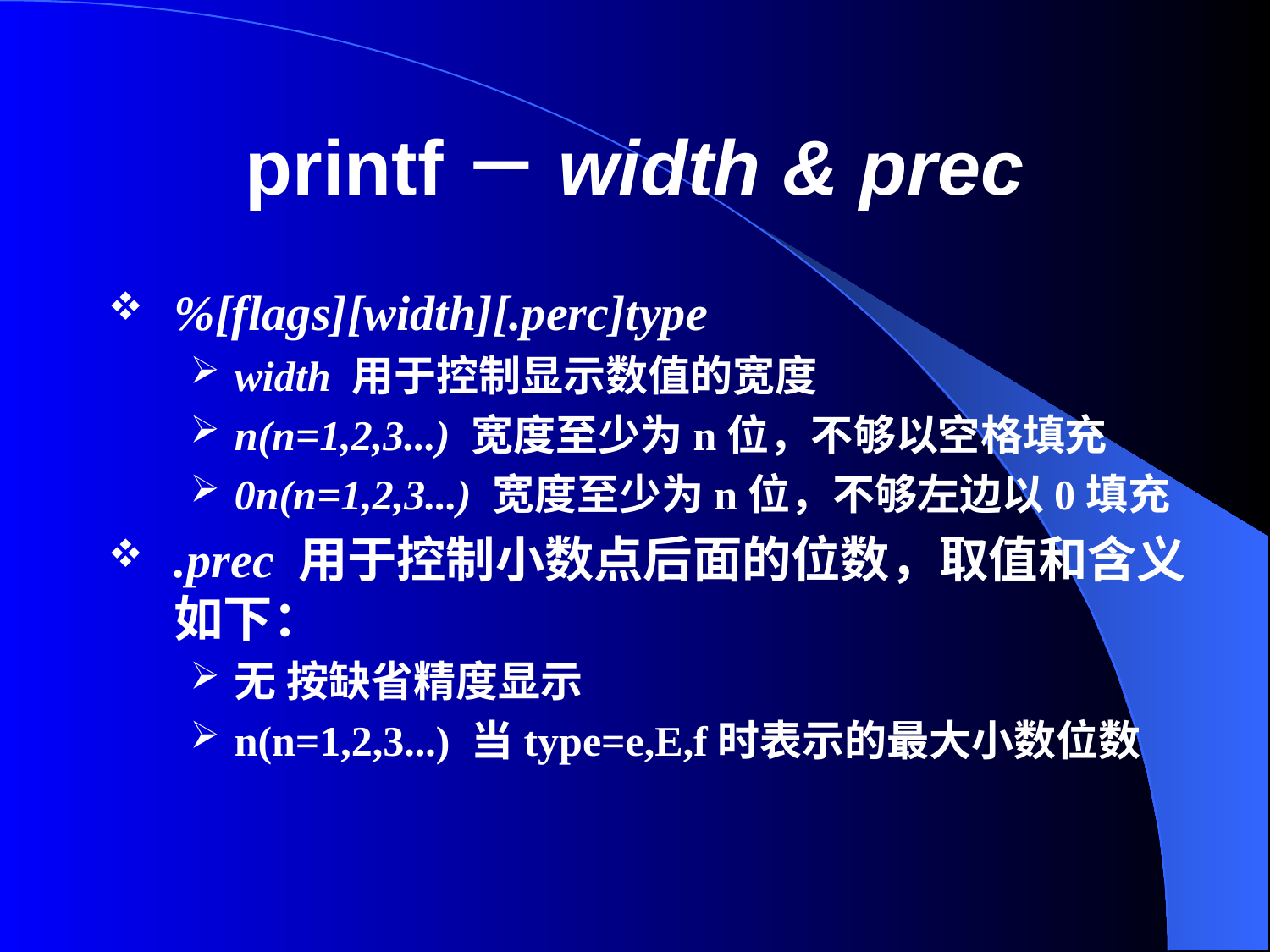

# printf－width & prec
%[flags][width][.perc]type
width 用于控制显示数值的宽度
n(n=1,2,3...) 宽度至少为n位，不够以空格填充
0n(n=1,2,3...) 宽度至少为n位，不够左边以0填充
.prec 用于控制小数点后面的位数，取值和含义如下：
无 按缺省精度显示
n(n=1,2,3...) 当type=e,E,f时表示的最大小数位数